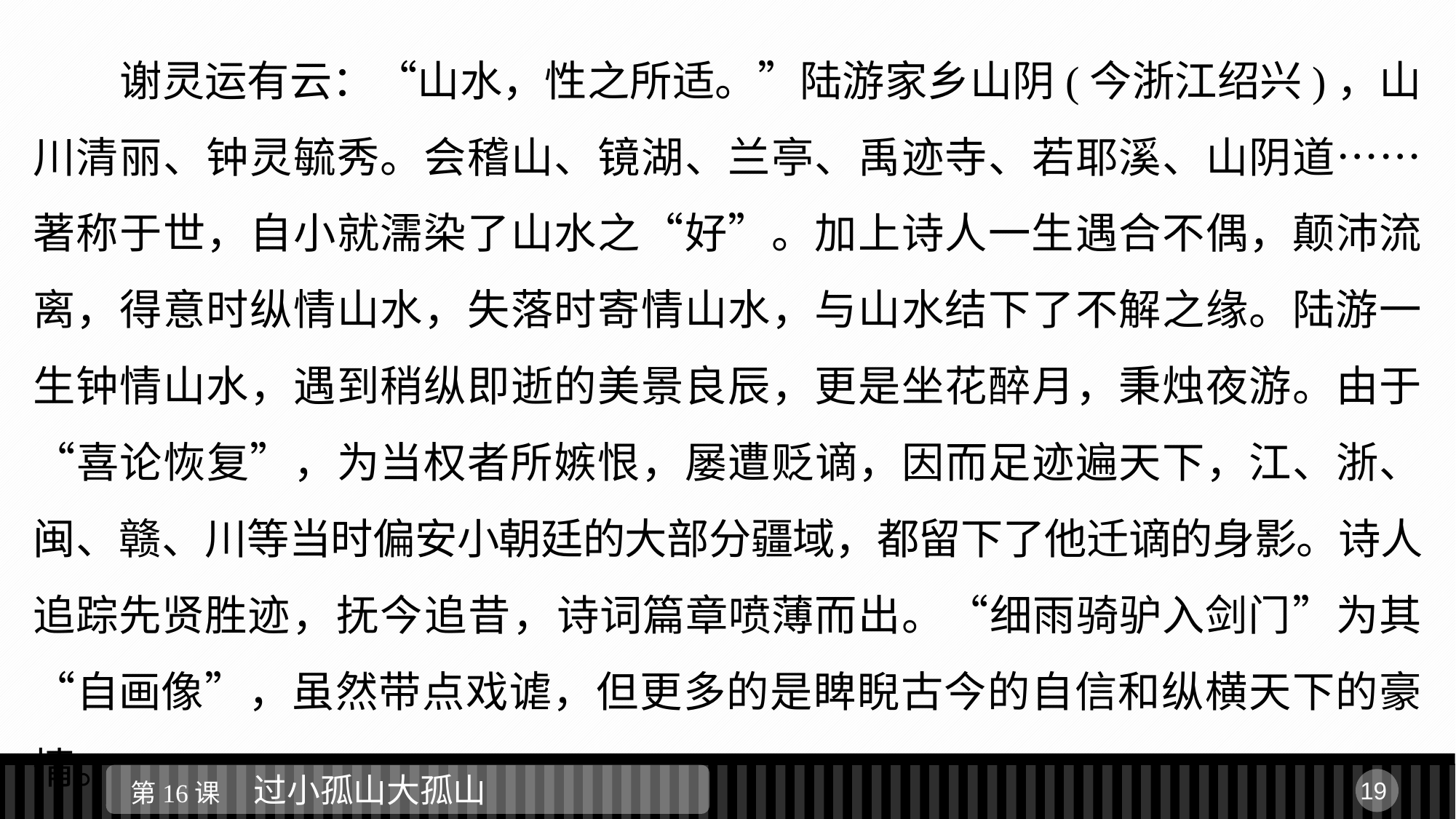

谢灵运有云：“山水，性之所适。”陆游家乡山阴(今浙江绍兴)，山川清丽、钟灵毓秀。会稽山、镜湖、兰亭、禹迹寺、若耶溪、山阴道……著称于世，自小就濡染了山水之“好”。加上诗人一生遇合不偶，颠沛流离，得意时纵情山水，失落时寄情山水，与山水结下了不解之缘。陆游一生钟情山水，遇到稍纵即逝的美景良辰，更是坐花醉月，秉烛夜游。由于“喜论恢复”，为当权者所嫉恨，屡遭贬谪，因而足迹遍天下，江、浙、闽、赣、川等当时偏安小朝廷的大部分疆域，都留下了他迁谪的身影。诗人追踪先贤胜迹，抚今追昔，诗词篇章喷薄而出。“细雨骑驴入剑门”为其“自画像”，虽然带点戏谑，但更多的是睥睨古今的自信和纵横天下的豪情。